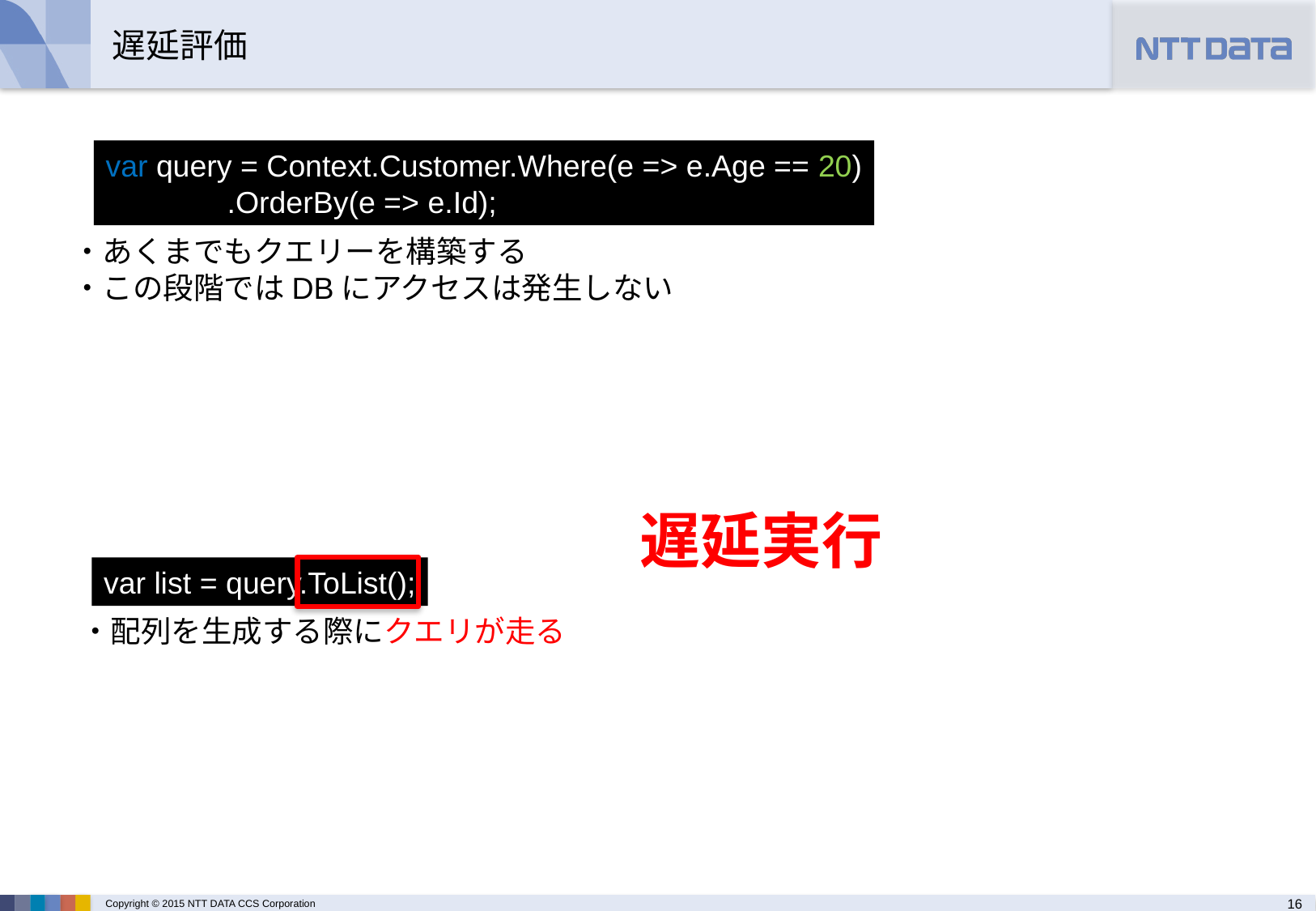

# 遅延評価
var query = Context.Customer.Where(e => e.Age == 20)
	.OrderBy(e => e.Id);
・あくまでもクエリーを構築する
・この段階ではDBにアクセスは発生しない
遅延実行
var list = query.ToList();

・配列を生成する際にクエリが走る